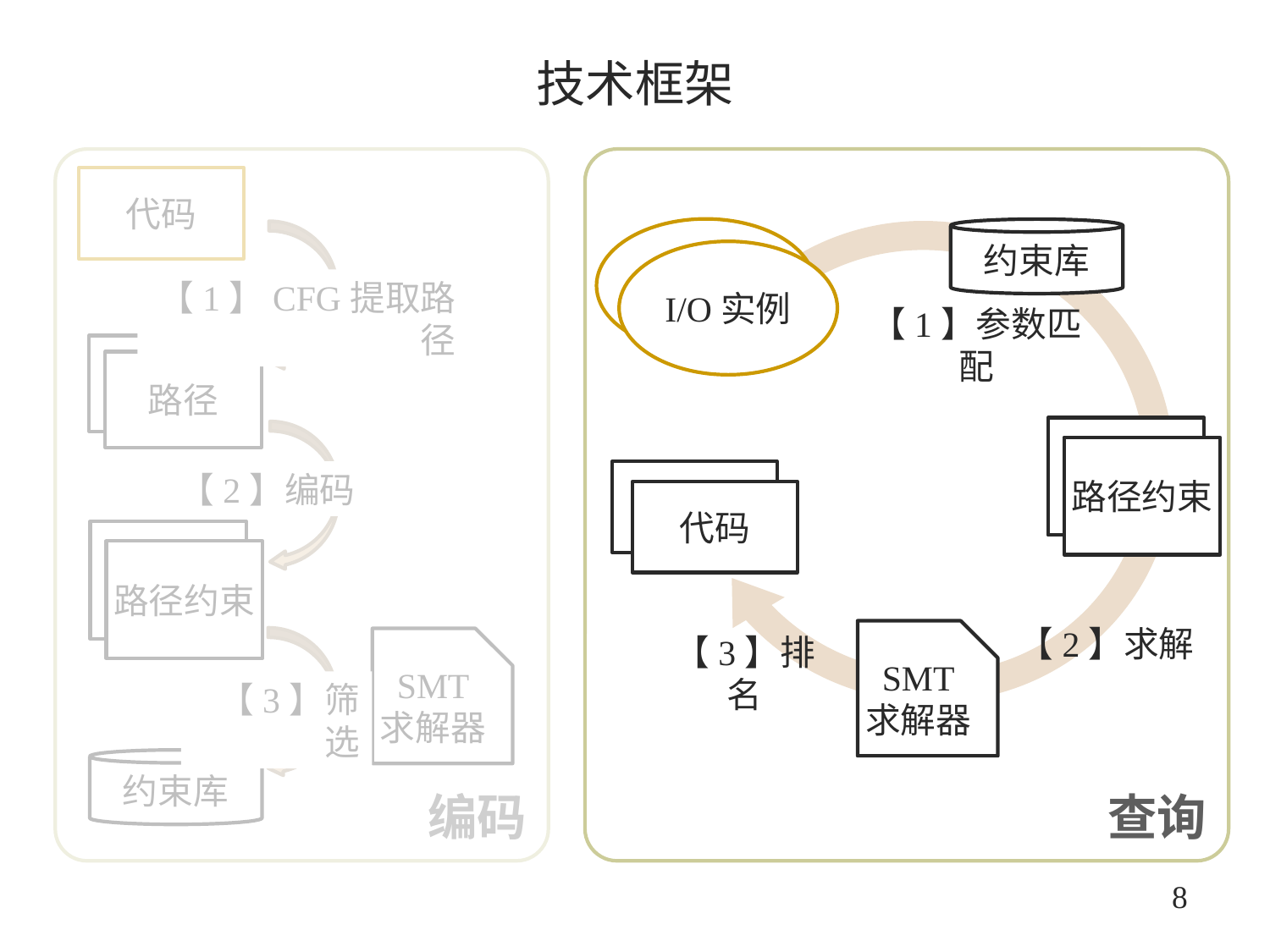

# 技术框架

编码
查询
代码

【1】CFG提取路径

路径
【2】编码

路径约束
SMT
求解器

【3】筛选
约束库

约束库
【1】参数匹配

I/O实例

路径约束

代码
【3】排名
【2】求解
SMT
求解器
8